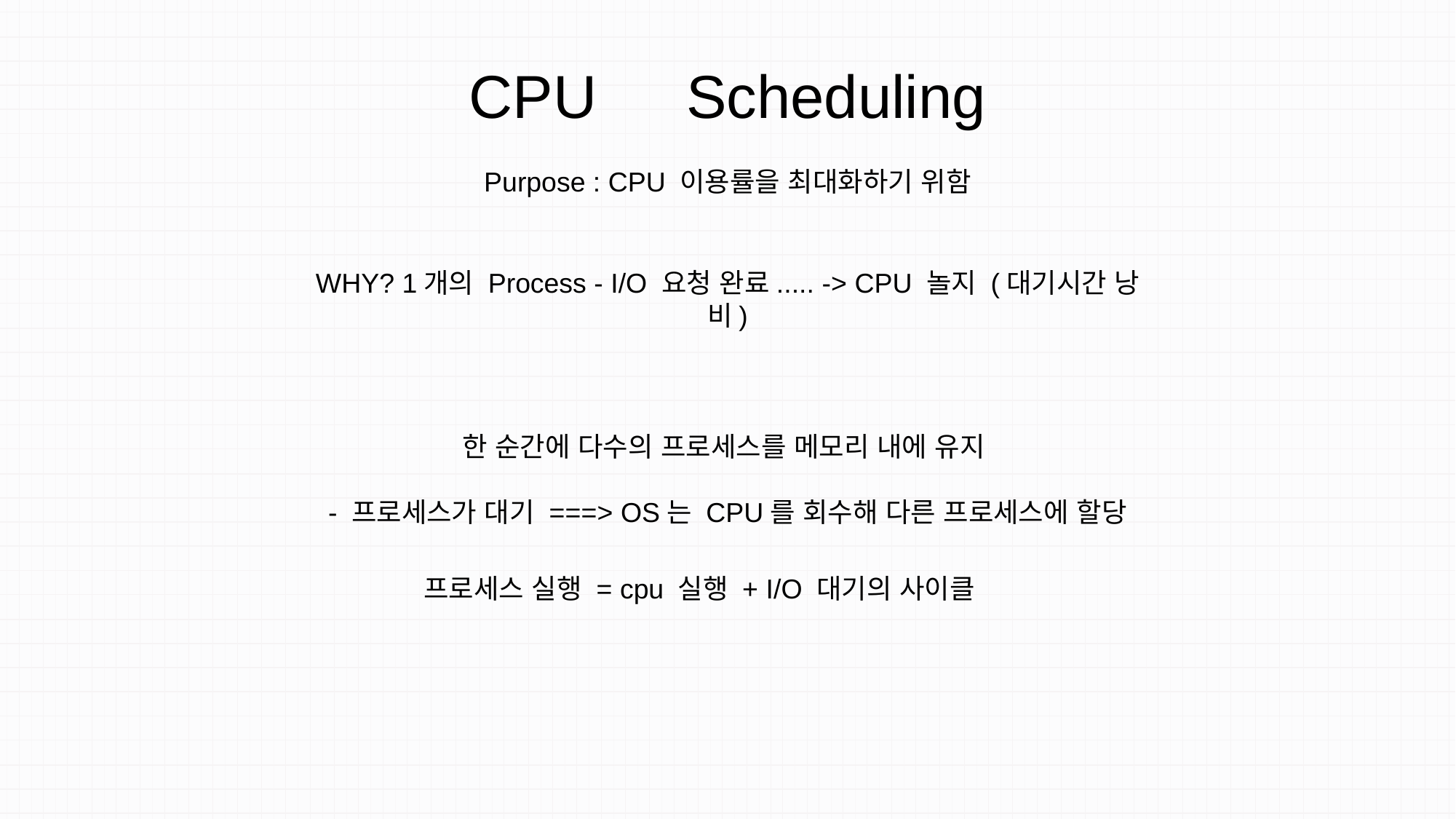

CPU　Scheduling
Purpose : CPU 이용률을 최대화하기 위함
WHY? 1개의 Process - I/O 요청 완료..... -> CPU 놀지 (대기시간 낭비)

한 순간에 다수의 프로세스를 메모리 내에 유지

- 프로세스가 대기 ===> OS는 CPU를 회수해 다른 프로세스에 할당

프로세스 실행 = cpu 실행 + I/O 대기의 사이클